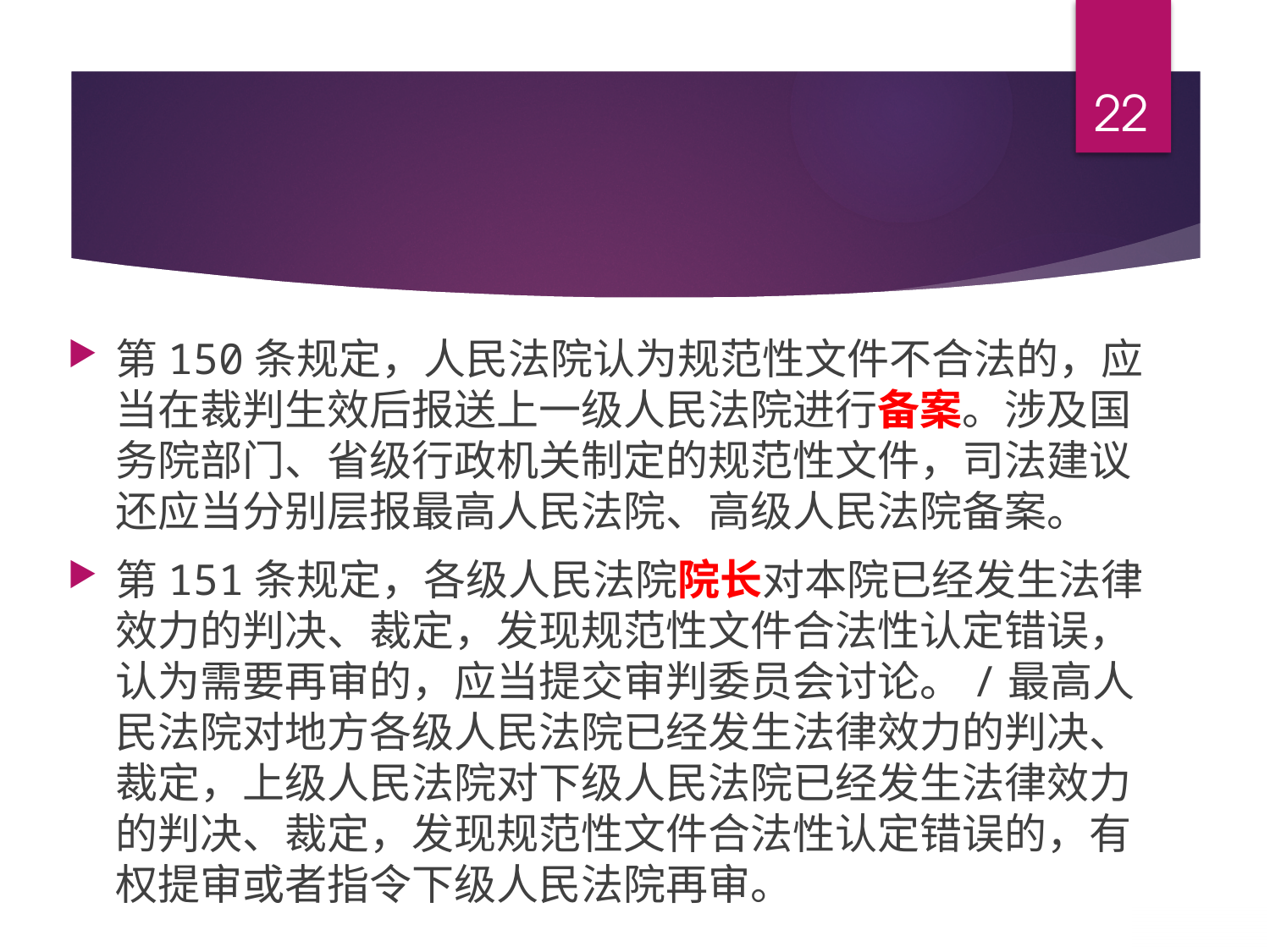

22
#
第150条规定，人民法院认为规范性文件不合法的，应当在裁判生效后报送上一级人民法院进行备案。涉及国务院部门、省级行政机关制定的规范性文件，司法建议还应当分别层报最高人民法院、高级人民法院备案。
第151条规定，各级人民法院院长对本院已经发生法律效力的判决、裁定，发现规范性文件合法性认定错误，认为需要再审的，应当提交审判委员会讨论。/最高人民法院对地方各级人民法院已经发生法律效力的判决、裁定，上级人民法院对下级人民法院已经发生法律效力的判决、裁定，发现规范性文件合法性认定错误的，有权提审或者指令下级人民法院再审。